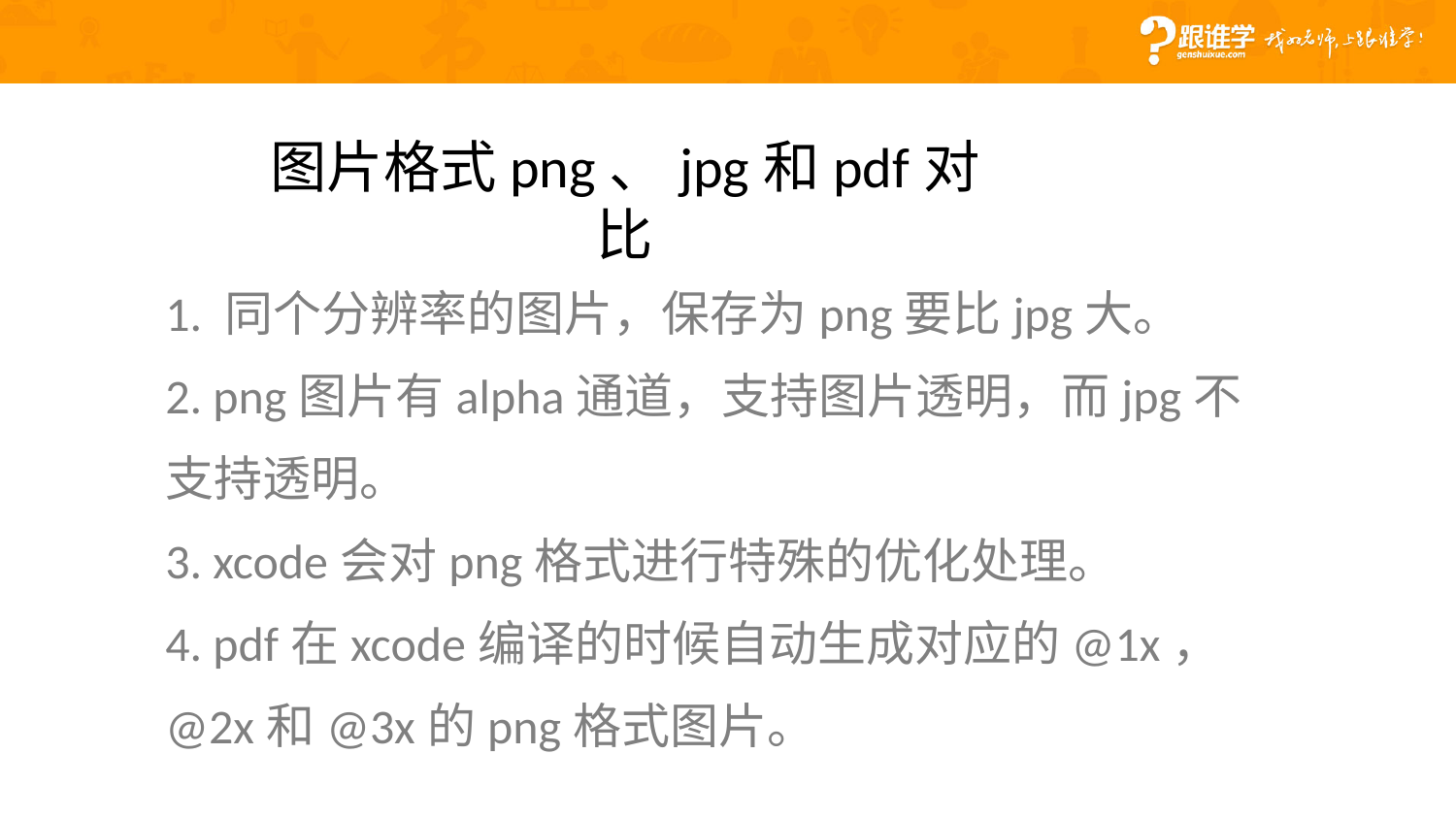

图片格式png、jpg和pdf对比
1. 同个分辨率的图片，保存为png要比jpg大。
2. png图片有alpha通道，支持图片透明，而jpg不支持透明。
3. xcode会对png格式进行特殊的优化处理。
4. pdf在xcode编译的时候自动生成对应的@1x，@2x和@3x的png格式图片。